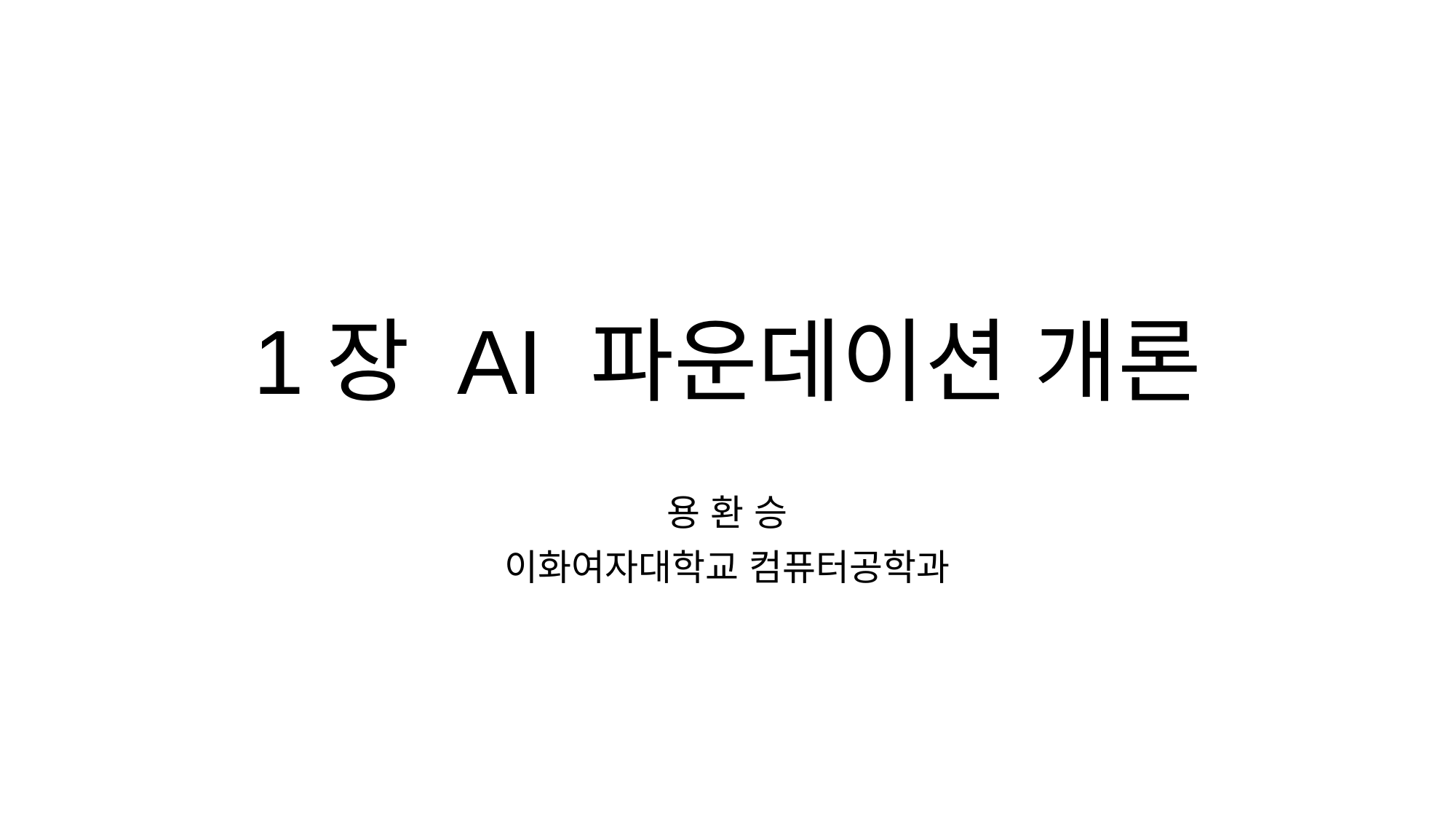

# 1장 AI 파운데이션 개론

용 환 승
이화여자대학교 컴퓨터공학과